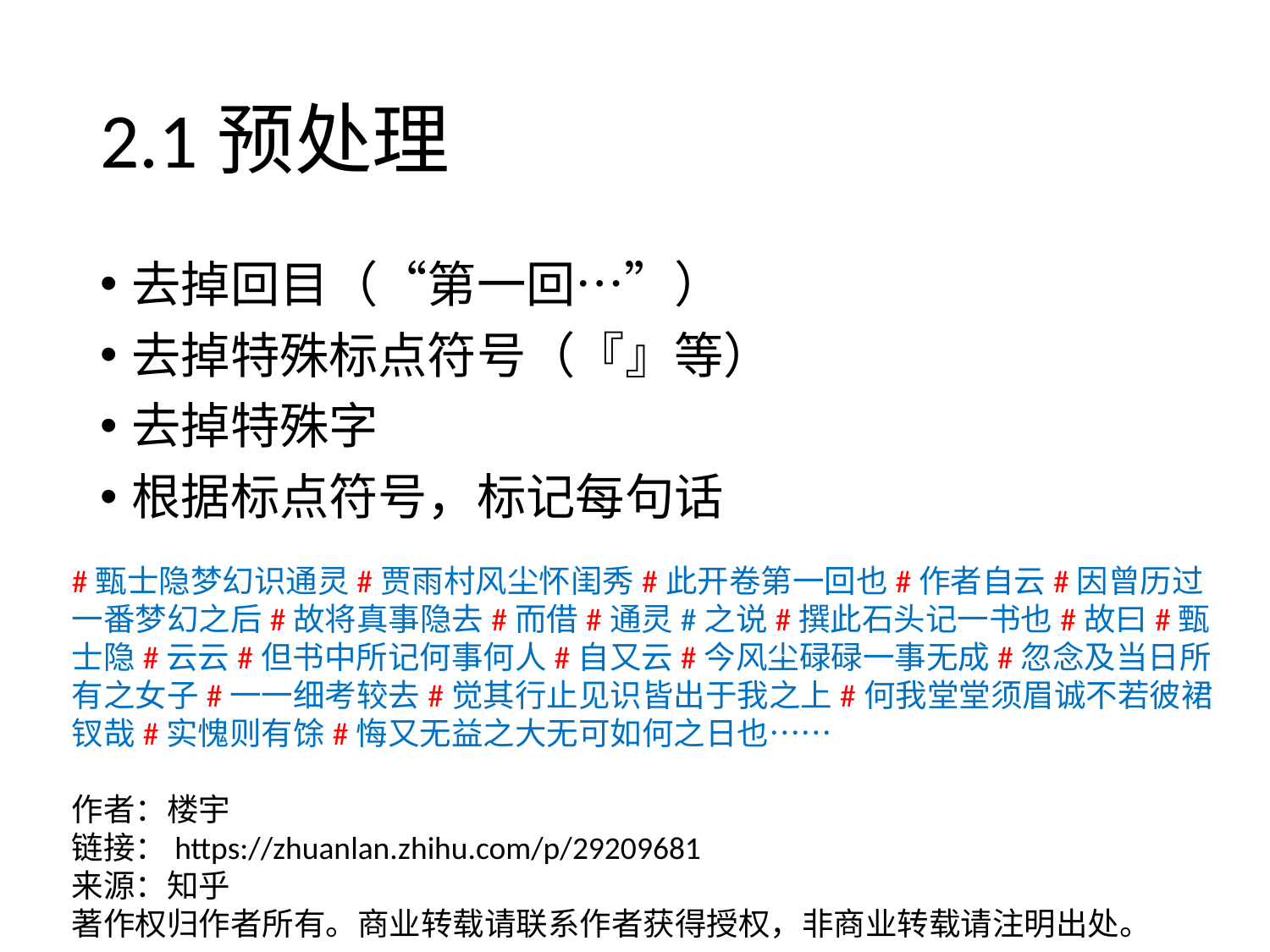

# 2.1预处理
去掉回目（“第一回…”）
去掉特殊标点符号（『』等）
去掉特殊字
根据标点符号，标记每句话
#甄士隐梦幻识通灵#贾雨村风尘怀闺秀#此开卷第一回也#作者自云#因曾历过一番梦幻之后#故将真事隐去#而借#通灵#之说#撰此石头记一书也#故曰#甄士隐#云云#但书中所记何事何人#自又云#今风尘碌碌一事无成#忽念及当日所有之女子#一一细考较去#觉其行止见识皆出于我之上#何我堂堂须眉诚不若彼裙钗哉#实愧则有馀#悔又无益之大无可如何之日也……
作者：楼宇
链接：https://zhuanlan.zhihu.com/p/29209681
来源：知乎
著作权归作者所有。商业转载请联系作者获得授权，非商业转载请注明出处。